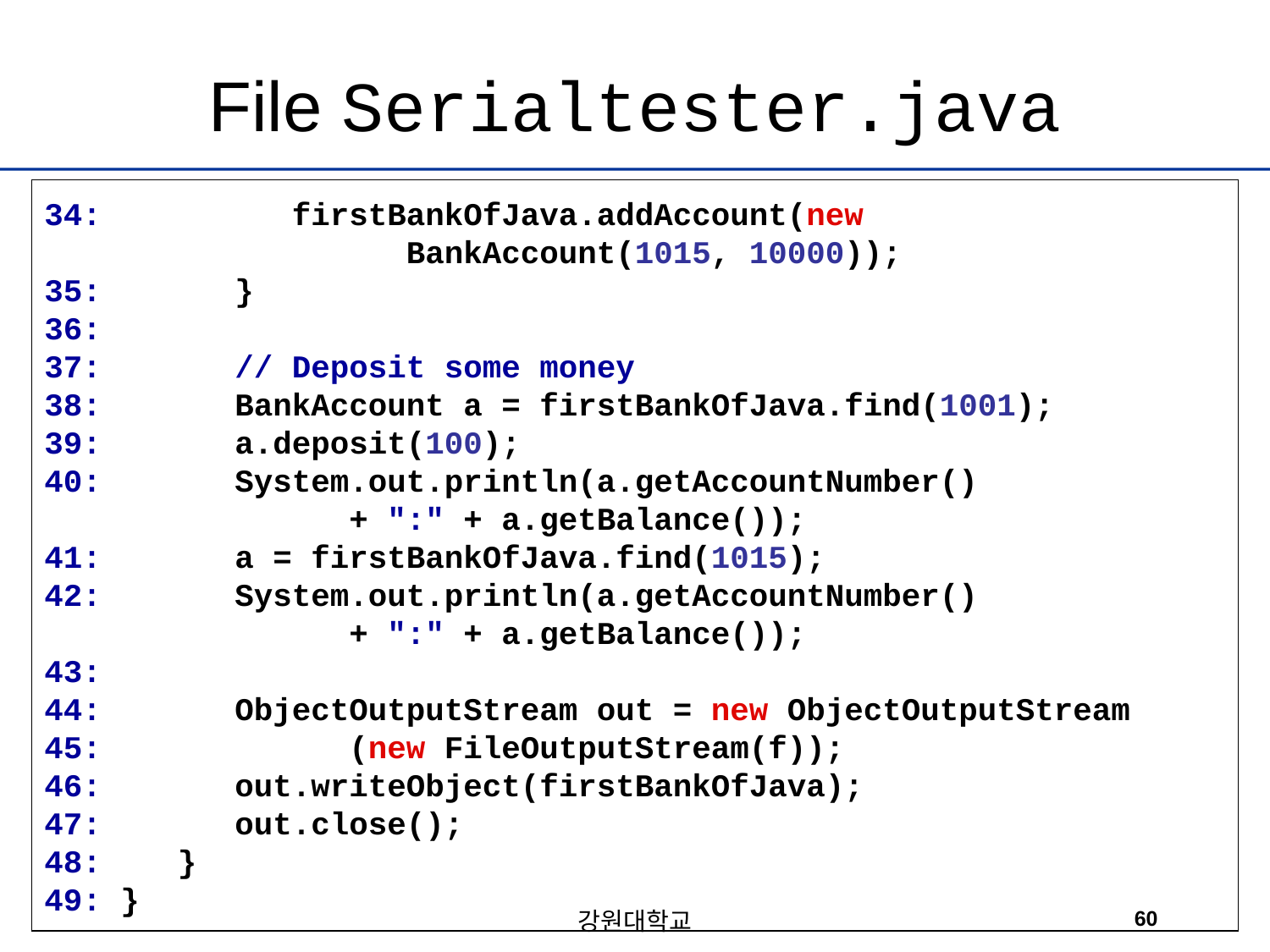

# File Serialtester.java

34:          firstBankOfJava.addAccount(new
                   BankAccount(1015, 10000));
35:       }
36:
37:       // Deposit some money
38:       BankAccount a = firstBankOfJava.find(1001);
39:       a.deposit(100);
40:       System.out.println(a.getAccountNumber()
                + ":" + a.getBalance());
41:       a = firstBankOfJava.find(1015);
42:       System.out.println(a.getAccountNumber()
                + ":" + a.getBalance());
43:
44:       ObjectOutputStream out = new ObjectOutputStream
45:             (new FileOutputStream(f));
46:       out.writeObject(firstBankOfJava);
47:       out.close();
48:    }
49: }
강원대학교